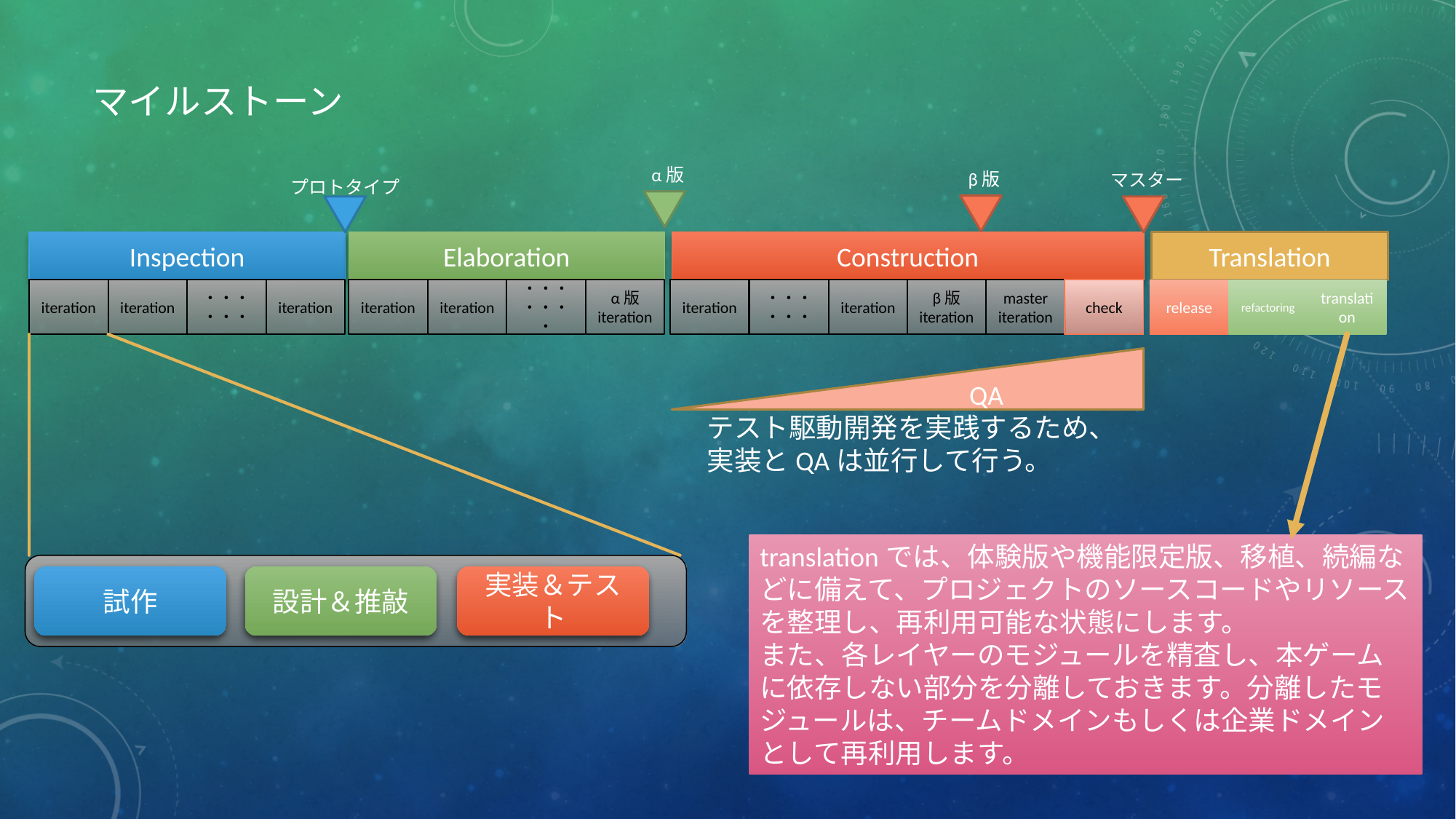

# マイルストーン
α版
β版
マスター
プロトタイプ

Elaboration
Construction
Translation
Inspection
iteration
iteration
・・・・・・
iteration
iteration
iteration
・・・・・・・
α版
iteration
iteration
・・・・・・
iteration
β版
iteration
master
iteration
check
release
refactoring
translation
QA
テスト駆動開発を実践するため、
実装とQAは並行して行う。
translationでは、体験版や機能限定版、移植、続編などに備えて、プロジェクトのソースコードやリソースを整理し、再利用可能な状態にします。
また、各レイヤーのモジュールを精査し、本ゲームに依存しない部分を分離しておきます。分離したモジュールは、チームドメインもしくは企業ドメインとして再利用します。

設計＆推敲
実装＆テスト
試作